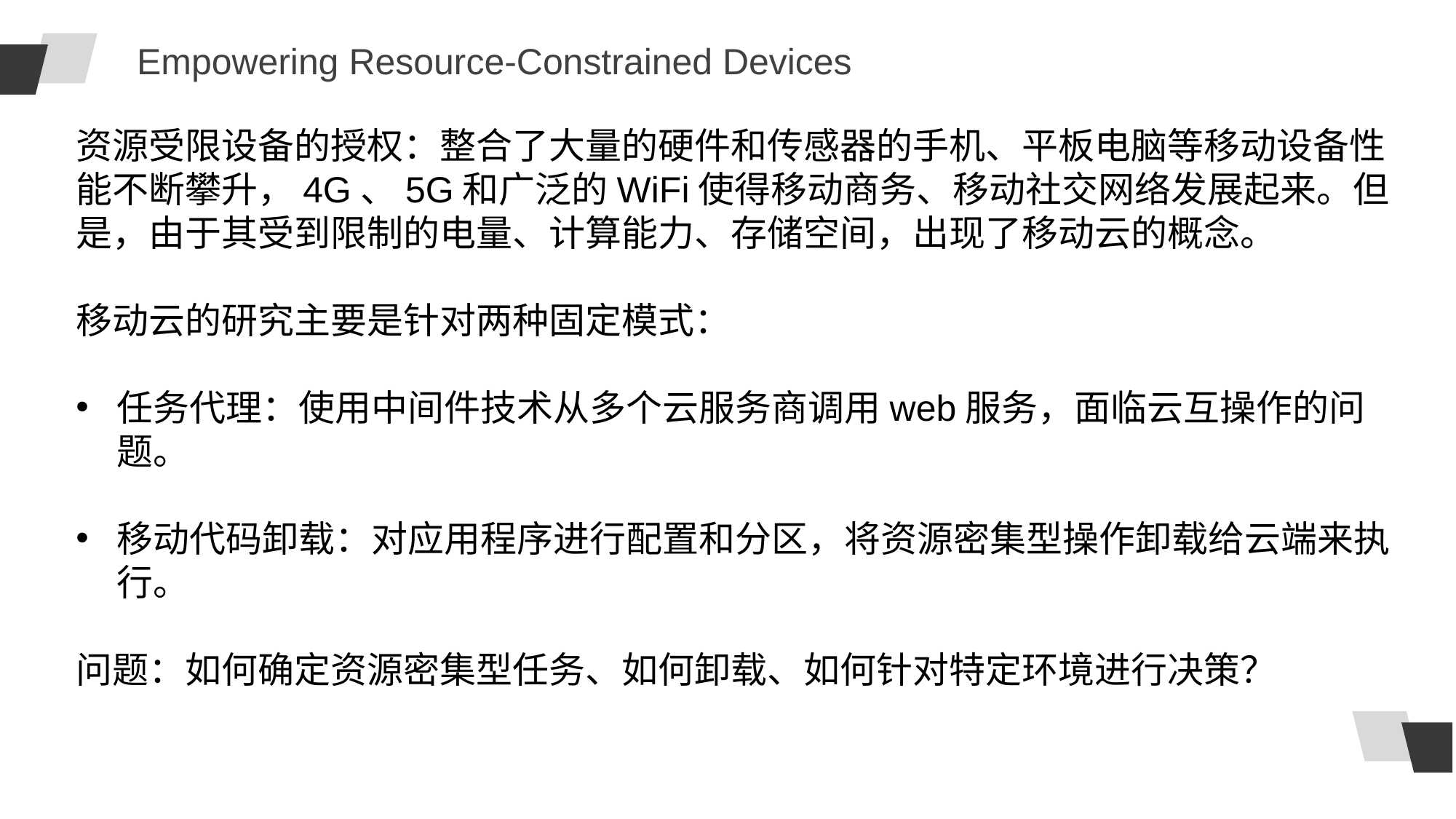

Empowering Resource-Constrained Devices
资源受限设备的授权：整合了大量的硬件和传感器的手机、平板电脑等移动设备性能不断攀升，4G、5G和广泛的WiFi使得移动商务、移动社交网络发展起来。但是，由于其受到限制的电量、计算能力、存储空间，出现了移动云的概念。

移动云的研究主要是针对两种固定模式：

任务代理：使用中间件技术从多个云服务商调用web服务，面临云互操作的问题。

移动代码卸载：对应用程序进行配置和分区，将资源密集型操作卸载给云端来执行。

问题：如何确定资源密集型任务、如何卸载、如何针对特定环境进行决策？